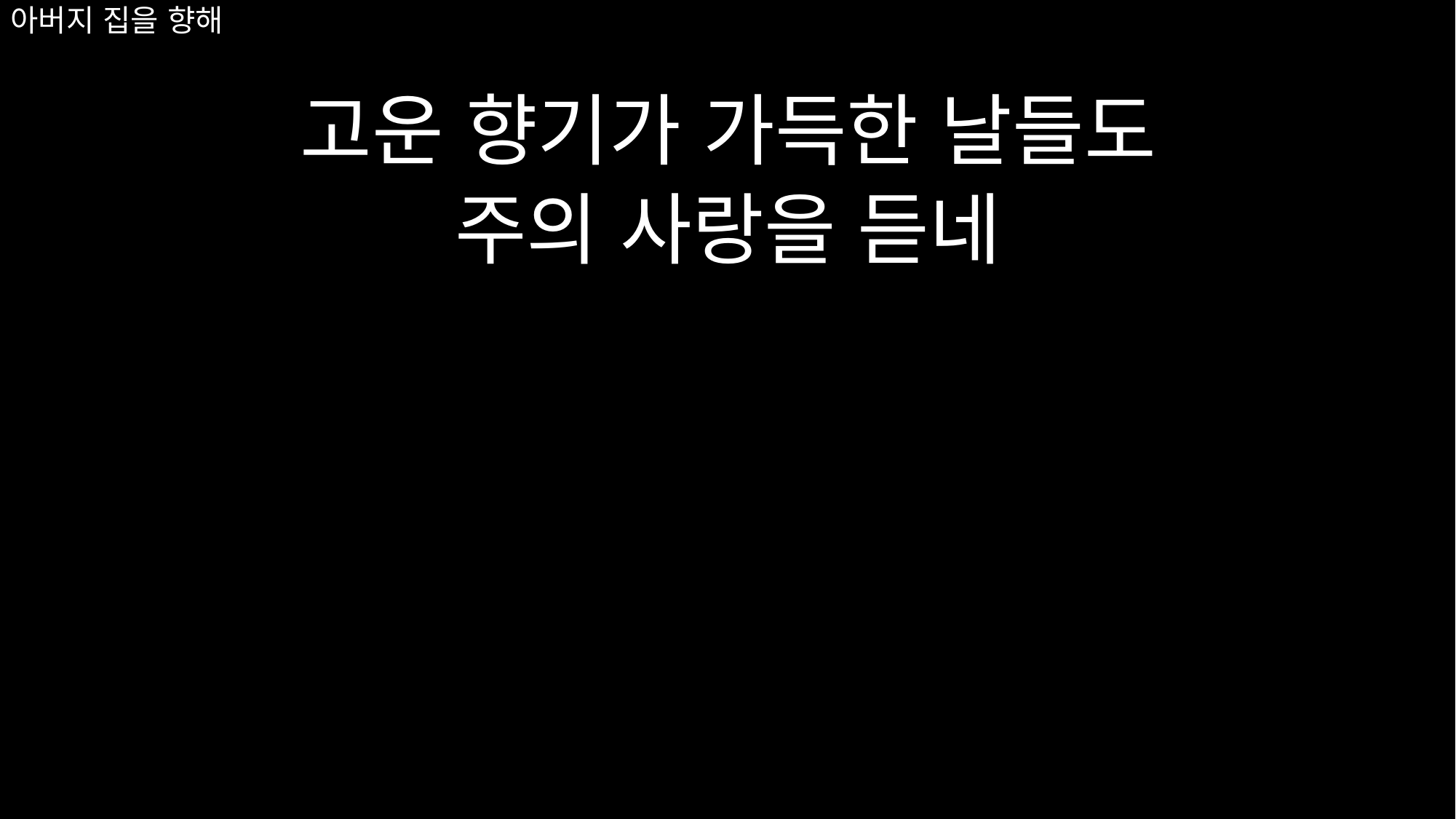

고운 향기가 가득한 날들도
주의 사랑을 듣네

# 아버지 집을 향해